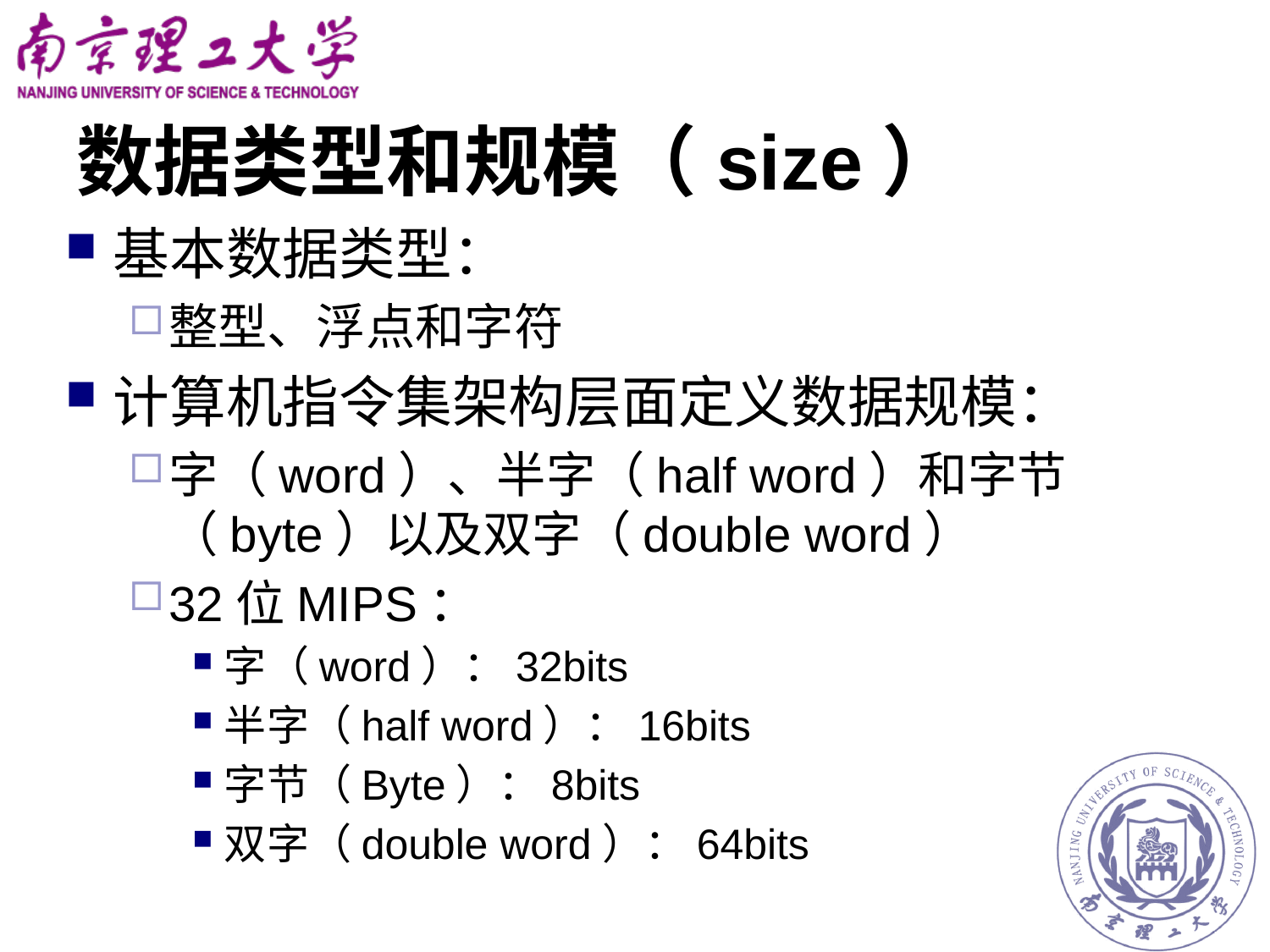

# 数据类型和规模（size）
基本数据类型：
整型、浮点和字符
计算机指令集架构层面定义数据规模：
字（word）、半字（half word）和字节（byte）以及双字（double word）
32位MIPS：
字（word）：32bits
半字（half word）：16bits
字节（Byte）：8bits
双字（double word）：64bits